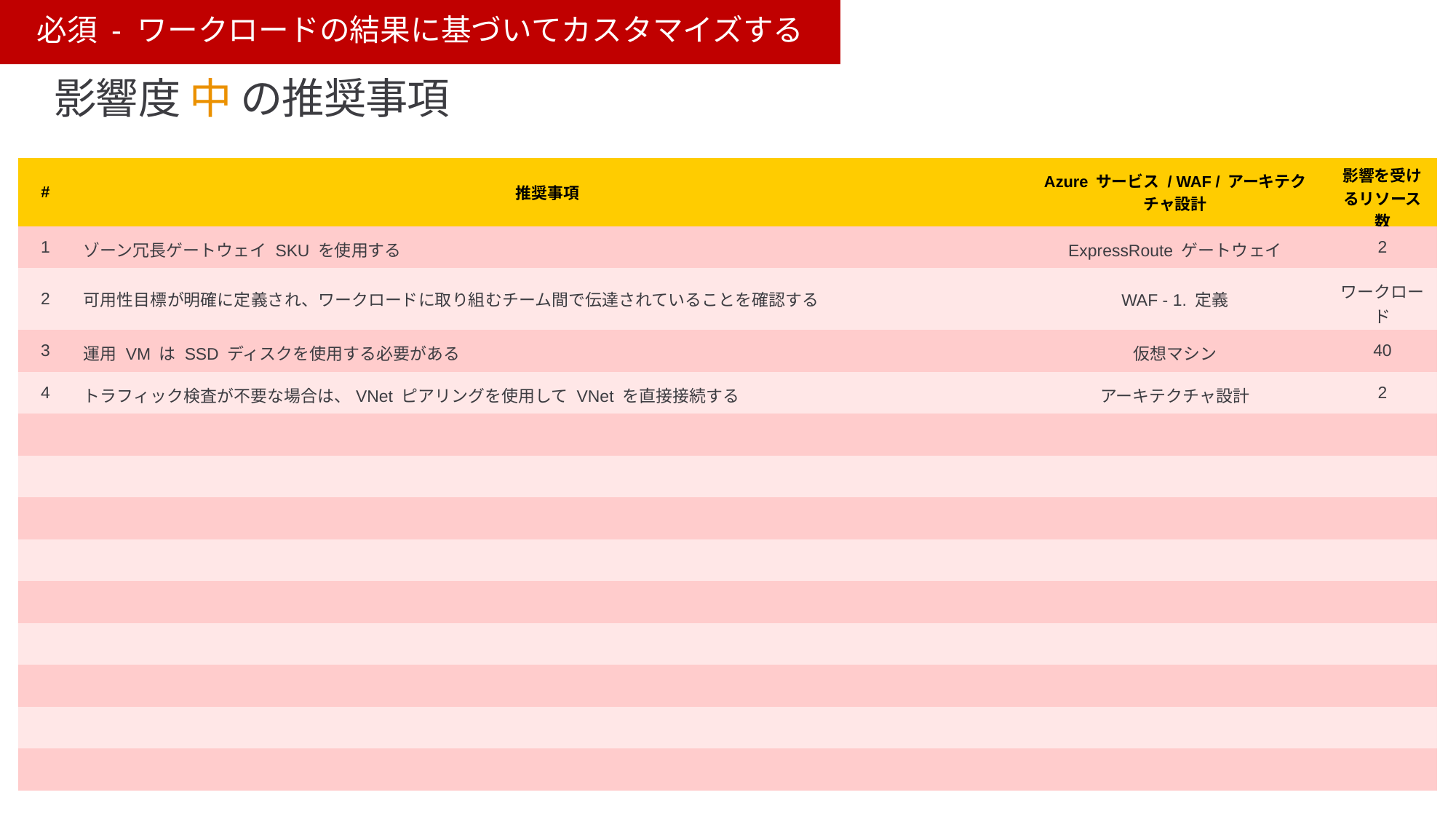

必須 - ワークロードの結果に基づいてカスタマイズする
# 影響度 中 の推奨事項
| # | 推奨事項 | Azure サービス / WAF / アーキテクチャ設計 | 影響を受けるリソース数 |
| --- | --- | --- | --- |
| 1 | ゾーン冗長ゲートウェイ SKU を使用する | ExpressRoute ゲートウェイ | 2 |
| 2 | 可用性目標が明確に定義され、ワークロードに取り組むチーム間で伝達されていることを確認する | WAF - 1. 定義 | ワークロード |
| 3 | 運用 VM は SSD ディスクを使用する必要がある | 仮想マシン | 40 |
| 4 | トラフィック検査が不要な場合は、VNet ピアリングを使用して VNet を直接接続する | アーキテクチャ設計 | 2 |
|  |  |  |  |
|  |  |  |  |
|  |  |  |  |
|  |  |  |  |
|  |  |  |  |
|  |  |  |  |
|  |  |  |  |
|  |  |  |  |
|  |  |  |  |